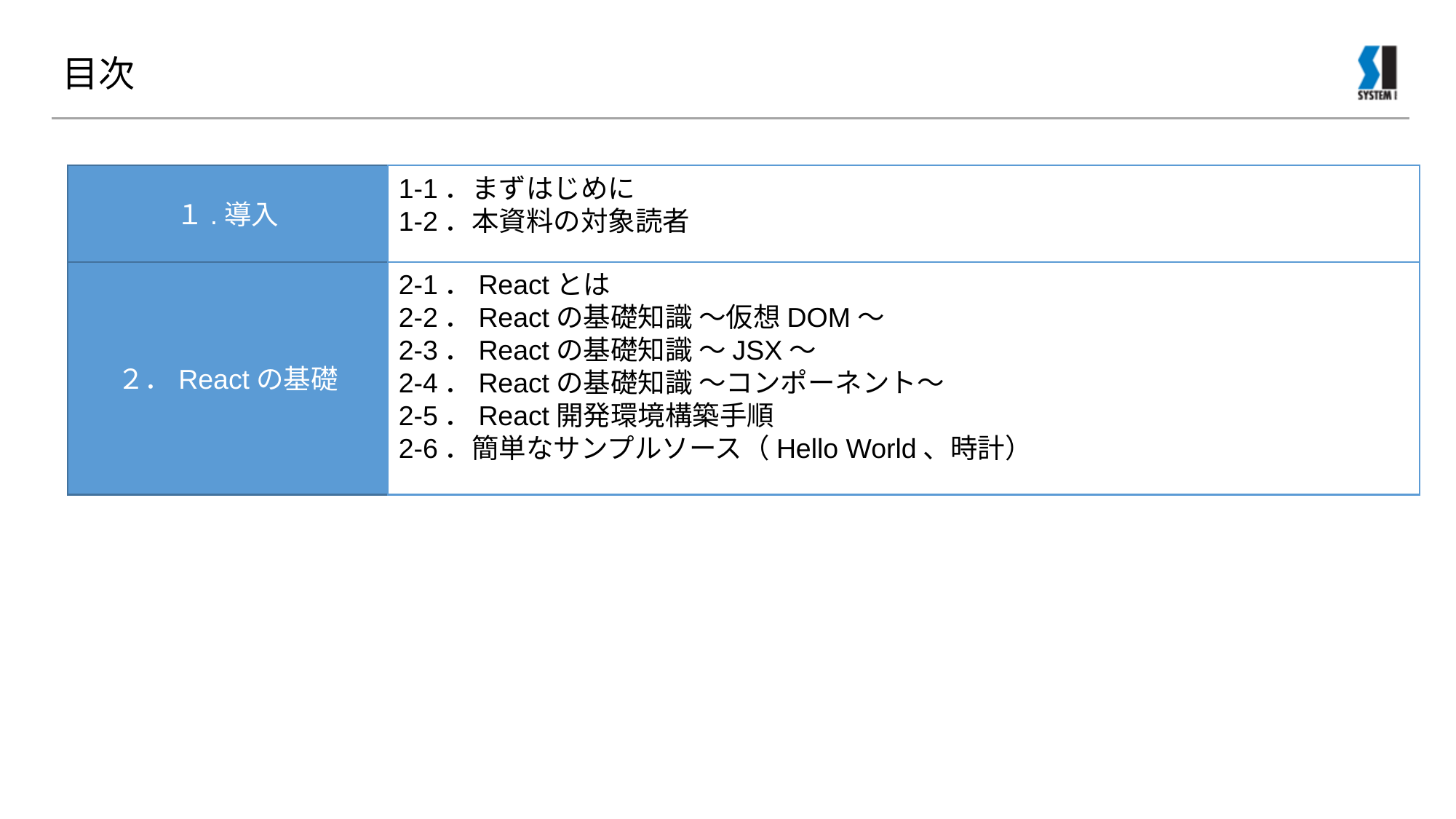

# 目次
１.導入
1-1．まずはじめに
1-2．本資料の対象読者
２．Reactの基礎
2-1．Reactとは
2-2．Reactの基礎知識 ～仮想DOM～
2-3．Reactの基礎知識 ～JSX～
2-4．Reactの基礎知識 ～コンポーネント～
2-5．React開発環境構築手順
2-6．簡単なサンプルソース（Hello World、時計）